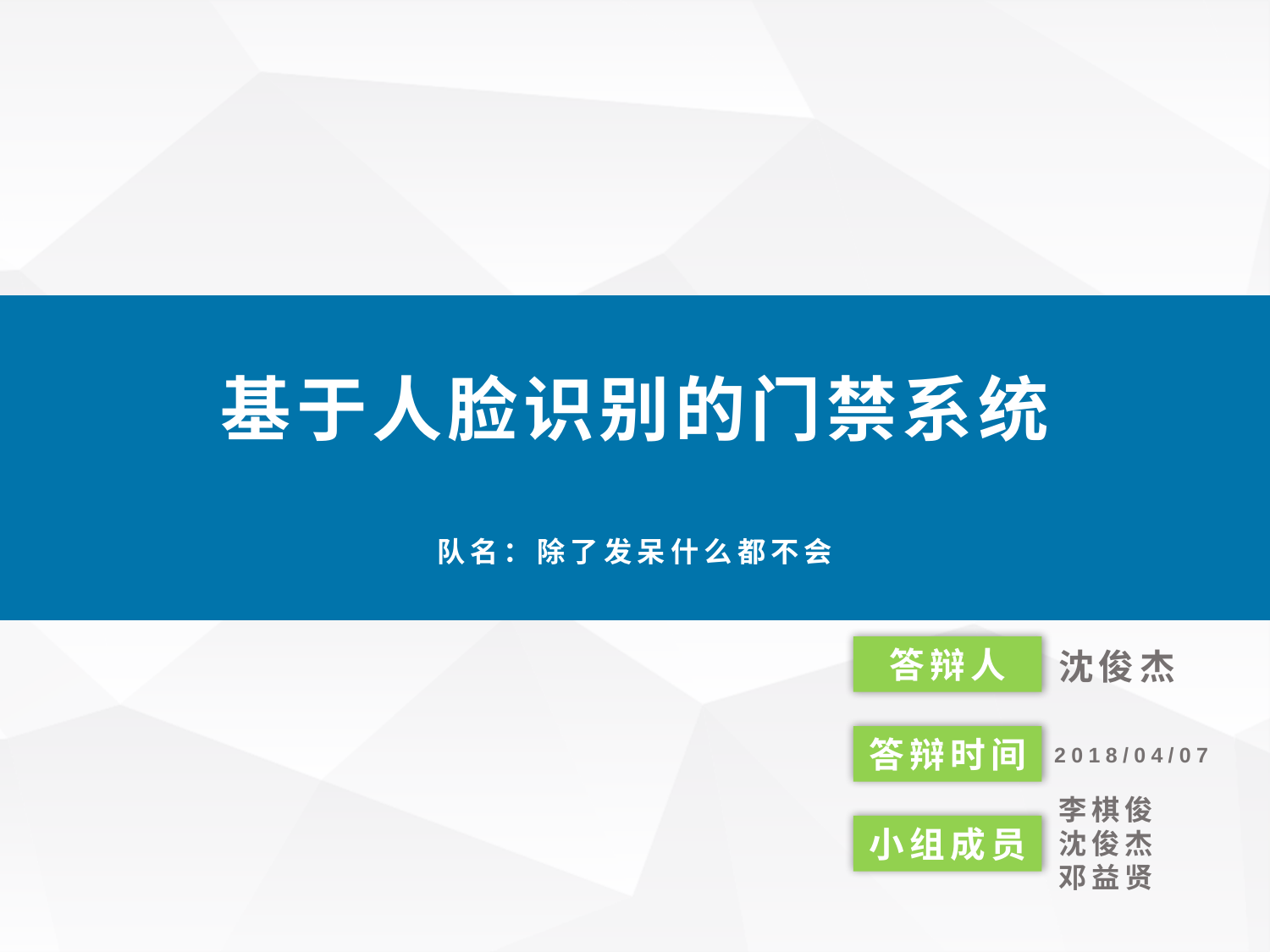

基于人脸识别的门禁系统

队名：除了发呆什么都不会
我们毕业啦
其实是答辩的标题地方
答辩人
沈俊杰
答辩时间
2018/04/07
李棋俊
沈俊杰
邓益贤
小组成员